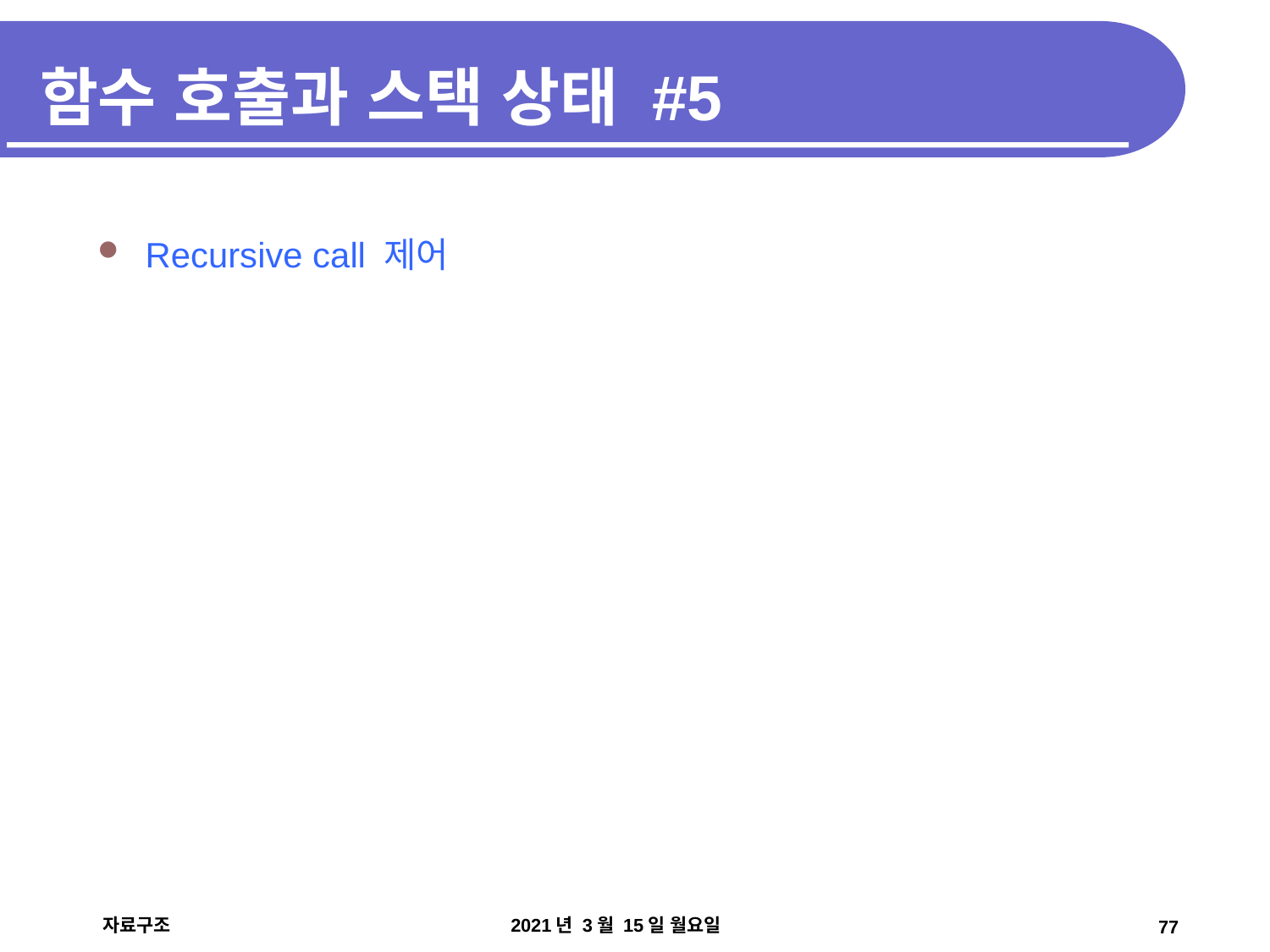

# 함수 호출과 스택 상태 #5
Recursive call 제어
77